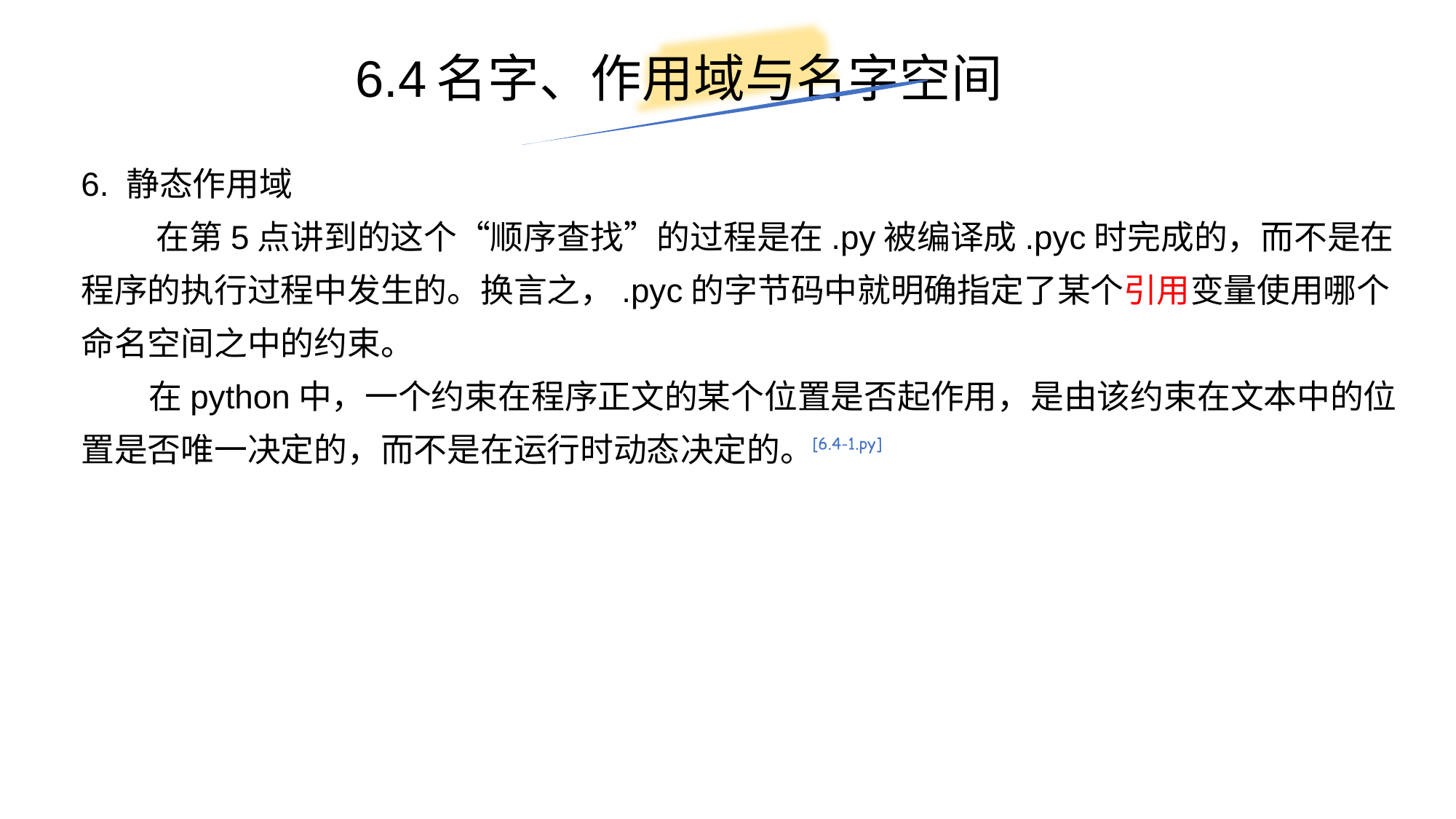

# 6.4名字、作用域与名字空间

6. 静态作用域
         在第5点讲到的这个“顺序查找”的过程是在.py被编译成.pyc时完成的，而不是在程序的执行过程中发生的。换言之，.pyc的字节码中就明确指定了某个引用变量使用哪个命名空间之中的约束。
        在python中，一个约束在程序正文的某个位置是否起作用，是由该约束在文本中的位置是否唯一决定的，而不是在运行时动态决定的。
[6.4-1.py]